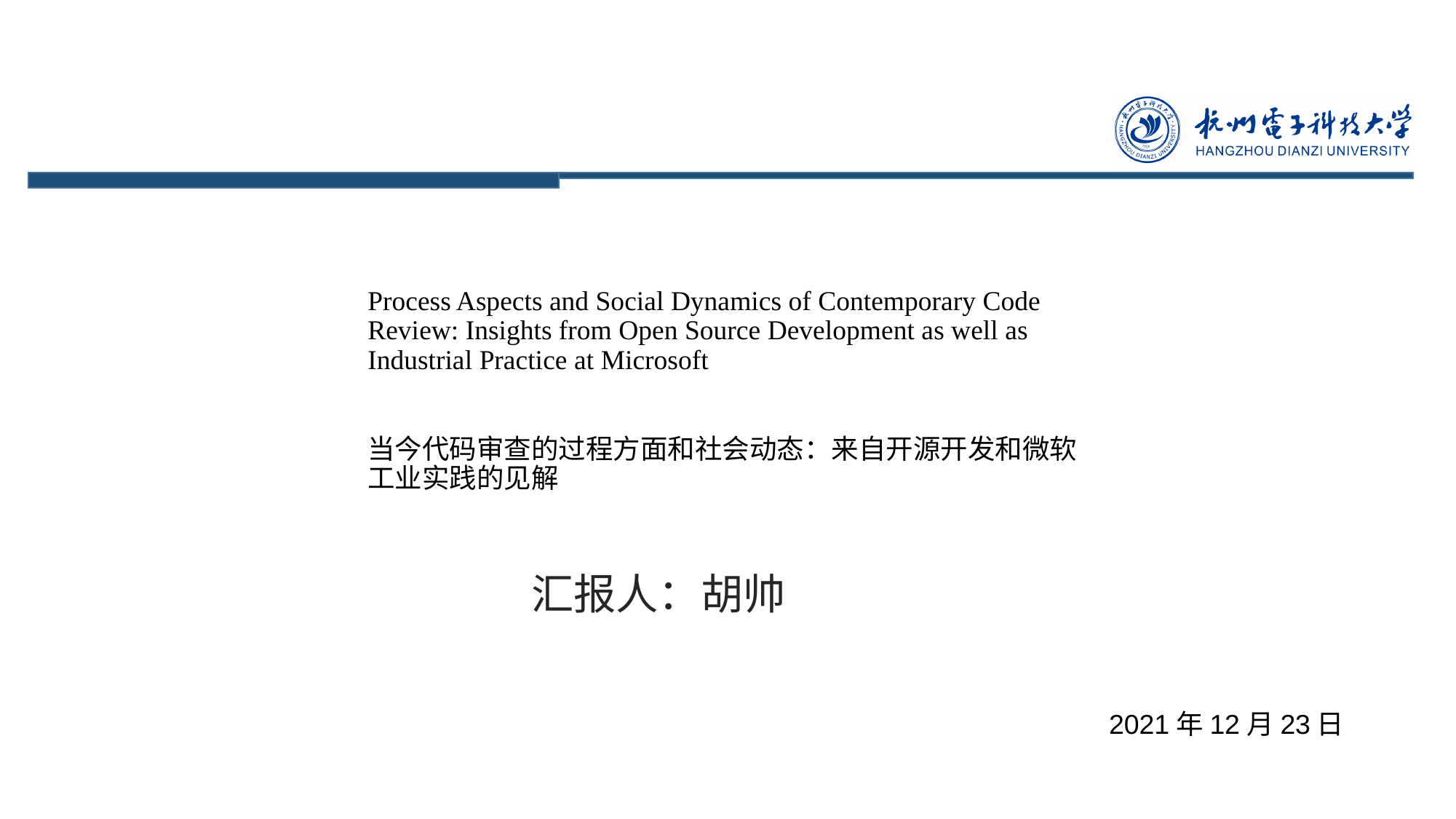

Process Aspects and Social Dynamics of Contemporary Code Review: Insights from Open Source Development as well as Industrial Practice at Microsoft

当今代码审查的过程方面和社会动态：来自开源开发和微软工业实践的见解
汇报人：胡帅
2021年12月23日